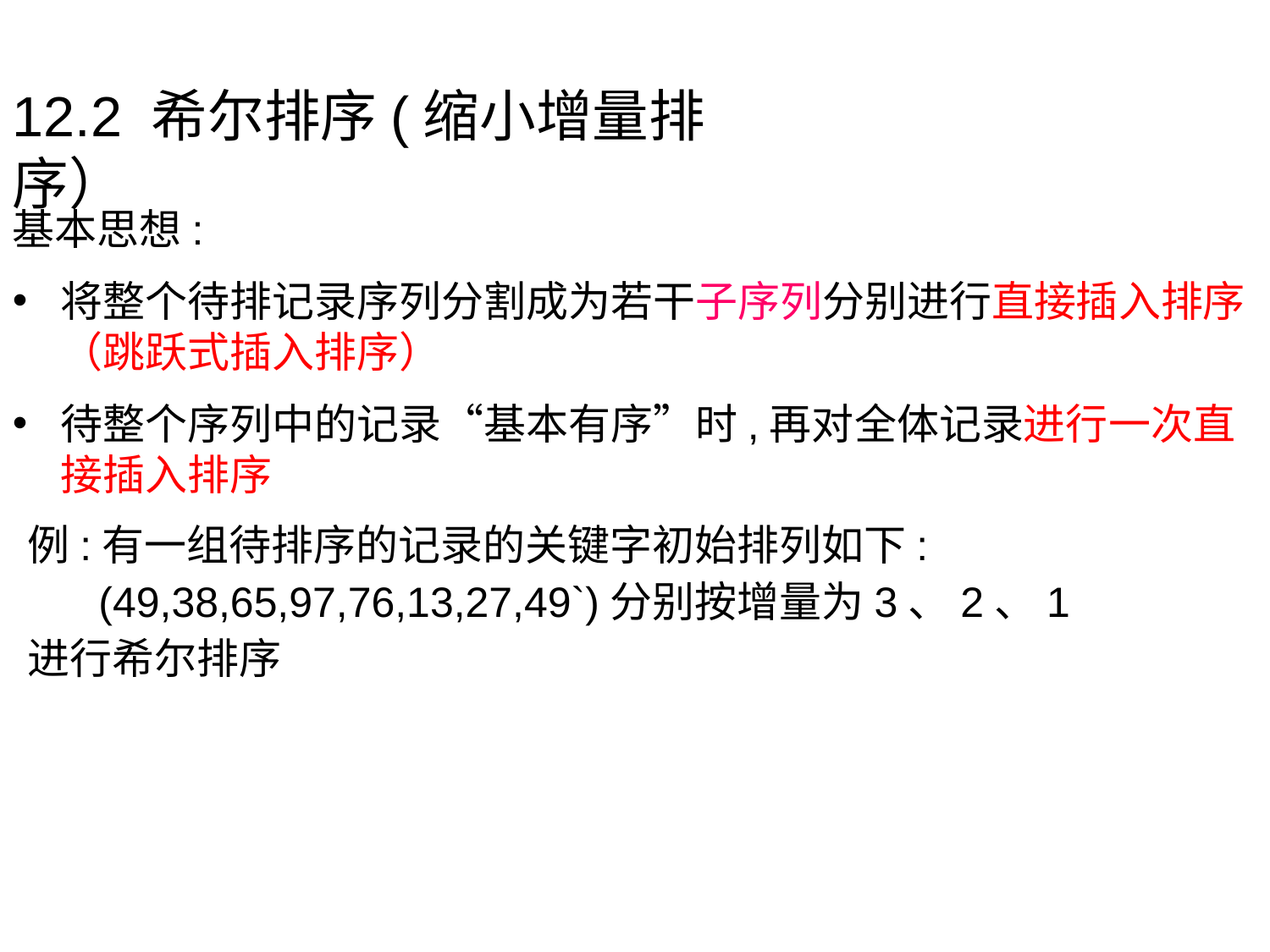

12.2 希尔排序(缩小增量排序）
基本思想:
将整个待排记录序列分割成为若干子序列分别进行直接插入排序（跳跃式插入排序）
待整个序列中的记录“基本有序”时,再对全体记录进行一次直接插入排序
例:有一组待排序的记录的关键字初始排列如下:
      (49,38,65,97,76,13,27,49`)分别按增量为3、2、1
进行希尔排序
11